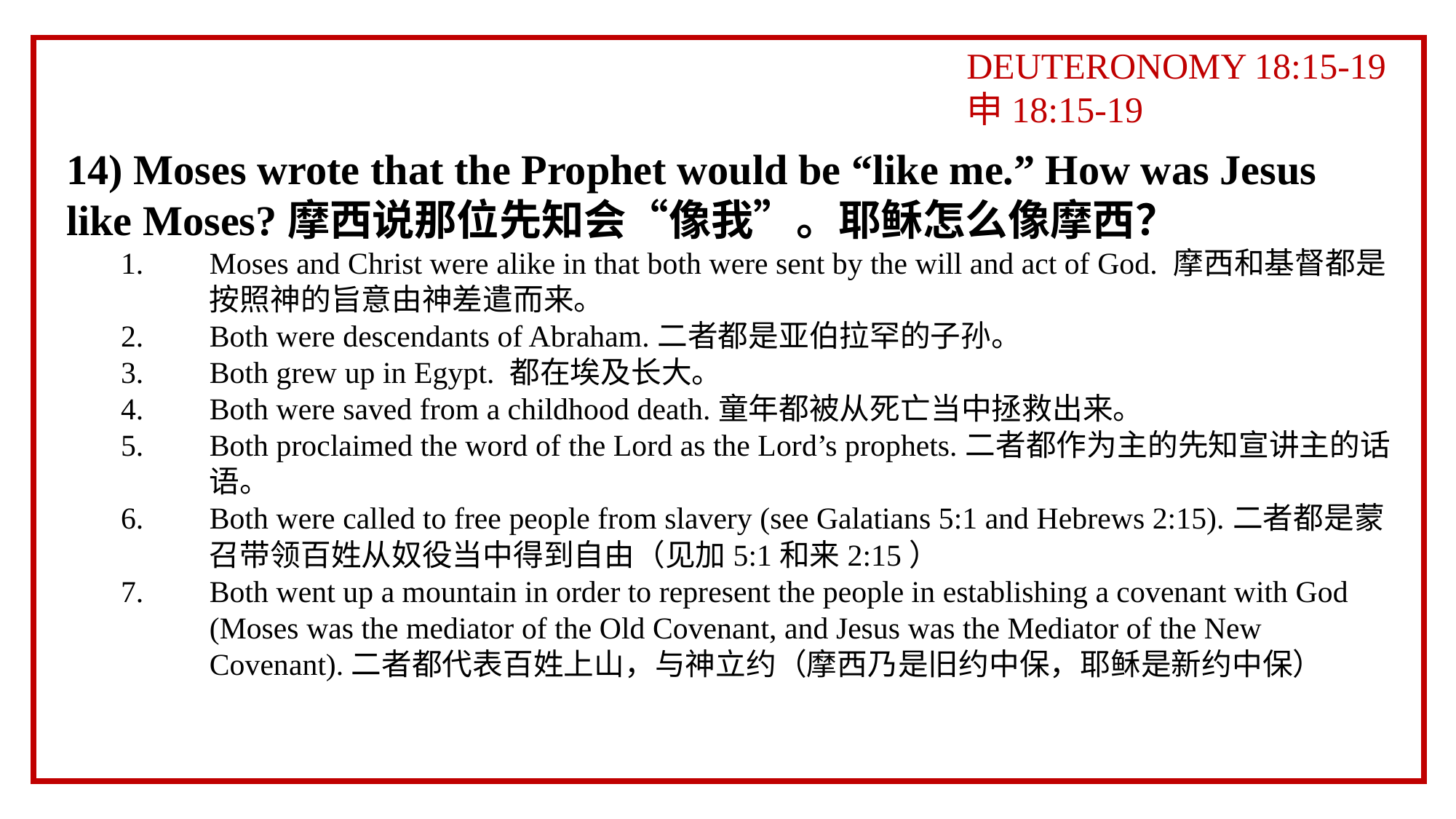

DEUTERONOMY 18:15-19
申18:15-19
14) Moses wrote that the Prophet would be “like me.” How was Jesus like Moses?摩西说那位先知会“像我”。耶稣怎么像摩西？
Moses and Christ were alike in that both were sent by the will and act of God. 摩西和基督都是按照神的旨意由神差遣而来。
Both were descendants of Abraham.二者都是亚伯拉罕的子孙。
Both grew up in Egypt. 都在埃及长大。
Both were saved from a childhood death.童年都被从死亡当中拯救出来。
Both proclaimed the word of the Lord as the Lord’s prophets.二者都作为主的先知宣讲主的话语。
Both were called to free people from slavery (see Galatians 5:1 and Hebrews 2:15).二者都是蒙召带领百姓从奴役当中得到自由（见加5:1和来2:15）
Both went up a mountain in order to represent the people in establishing a covenant with God (Moses was the mediator of the Old Covenant, and Jesus was the Mediator of the New Covenant).二者都代表百姓上山，与神立约（摩西乃是旧约中保，耶稣是新约中保）